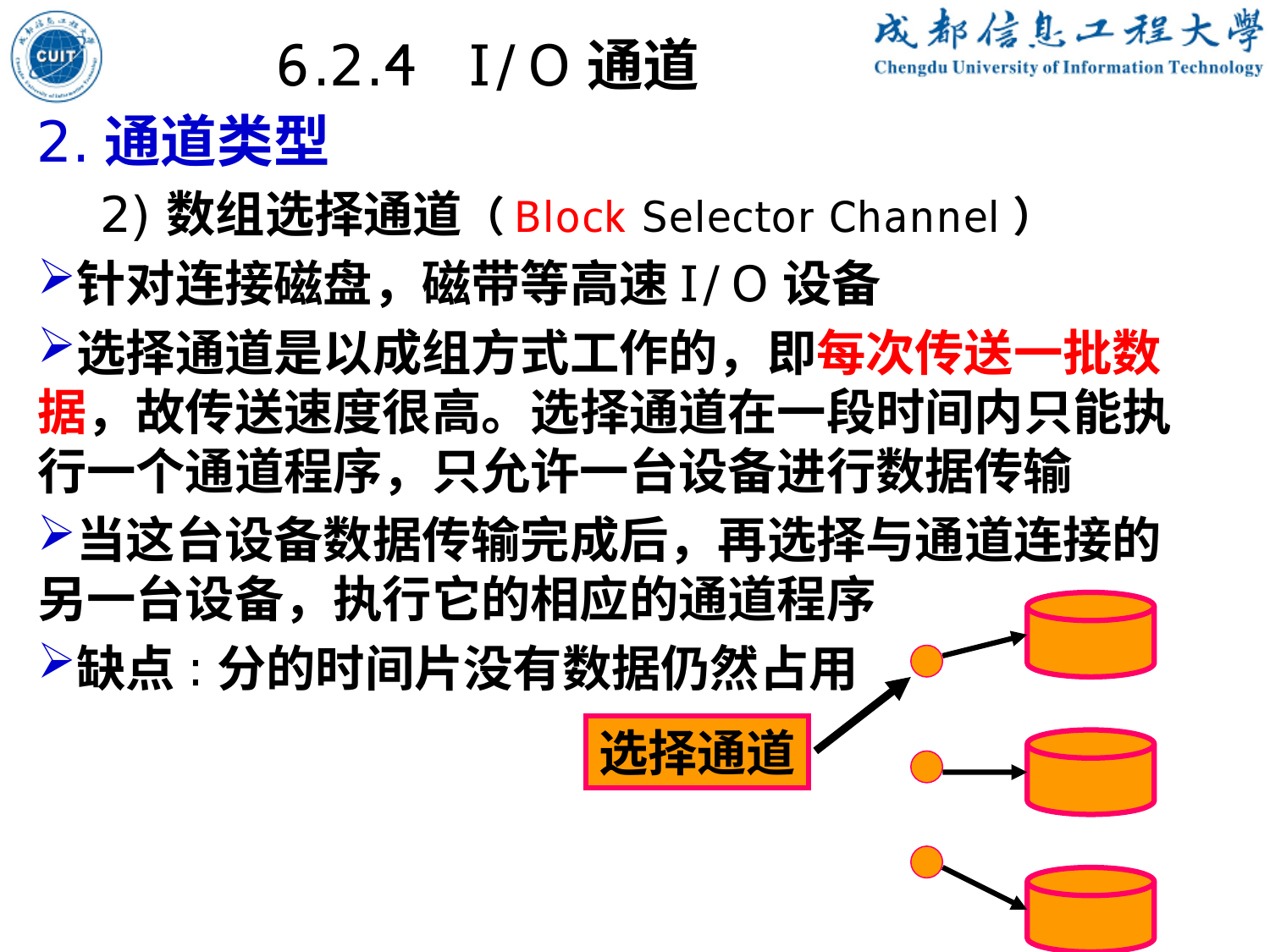

6.2.4   I/O通道
2.通道类型
2)数组选择通道（Block Selector Channel）
针对连接磁盘，磁带等高速I/O设备
选择通道是以成组方式工作的，即每次传送一批数据，故传送速度很高。选择通道在一段时间内只能执行一个通道程序，只允许一台设备进行数据传输
当这台设备数据传输完成后，再选择与通道连接的另一台设备，执行它的相应的通道程序
缺点:分的时间片没有数据仍然占用

选择通道